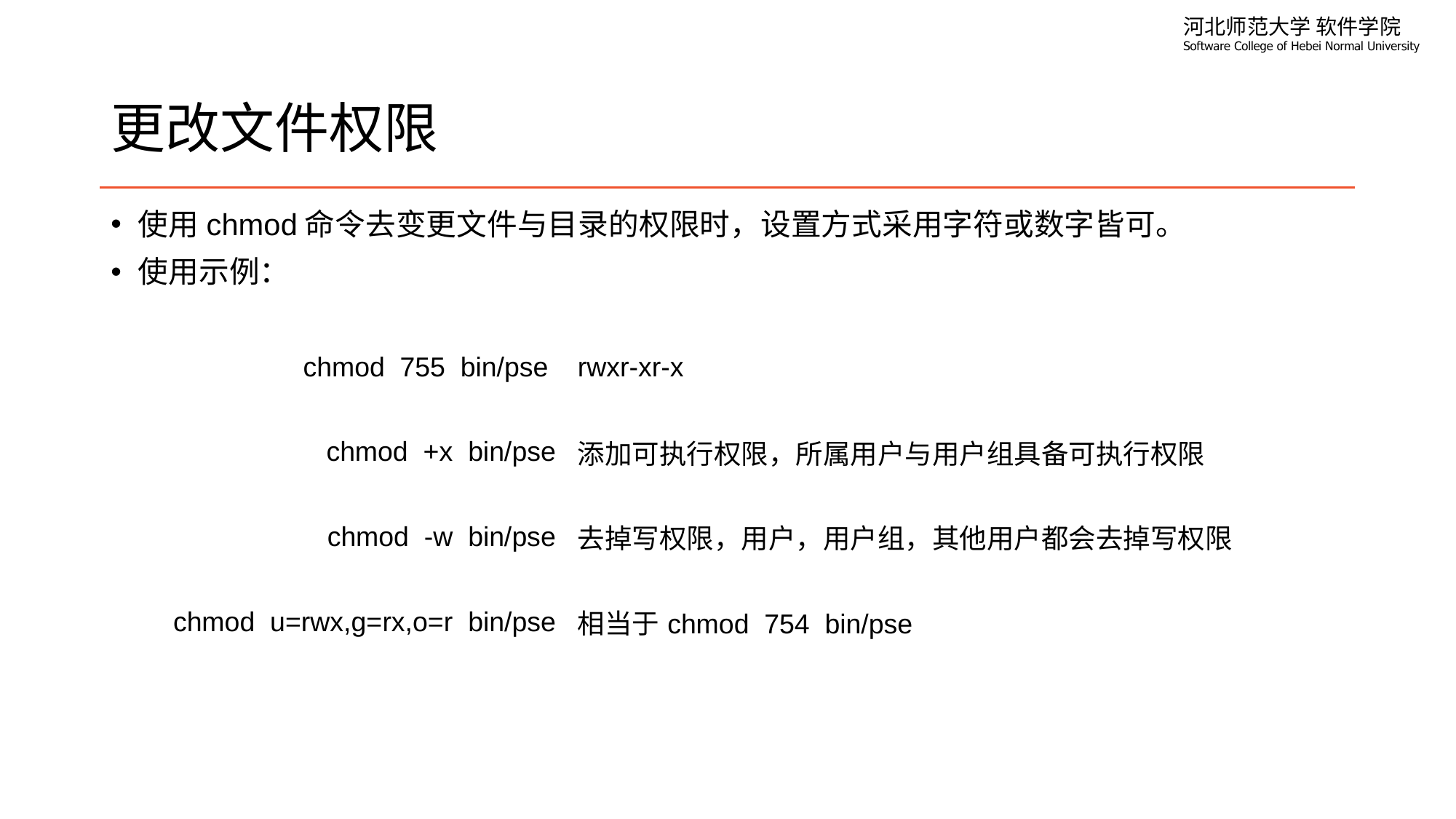

# 更改文件权限
使用chmod命令去变更文件与目录的权限时，设置方式采用字符或数字皆可。
使用示例：

| chmod 755 bin/pse | rwxr-xr-x |
| --- | --- |
| chmod +x bin/pse | 添加可执行权限，所属用户与用户组具备可执行权限 |
| chmod -w bin/pse | 去掉写权限，用户，用户组，其他用户都会去掉写权限 |
| chmod u=rwx,g=rx,o=r bin/pse | 相当于chmod 754 bin/pse |